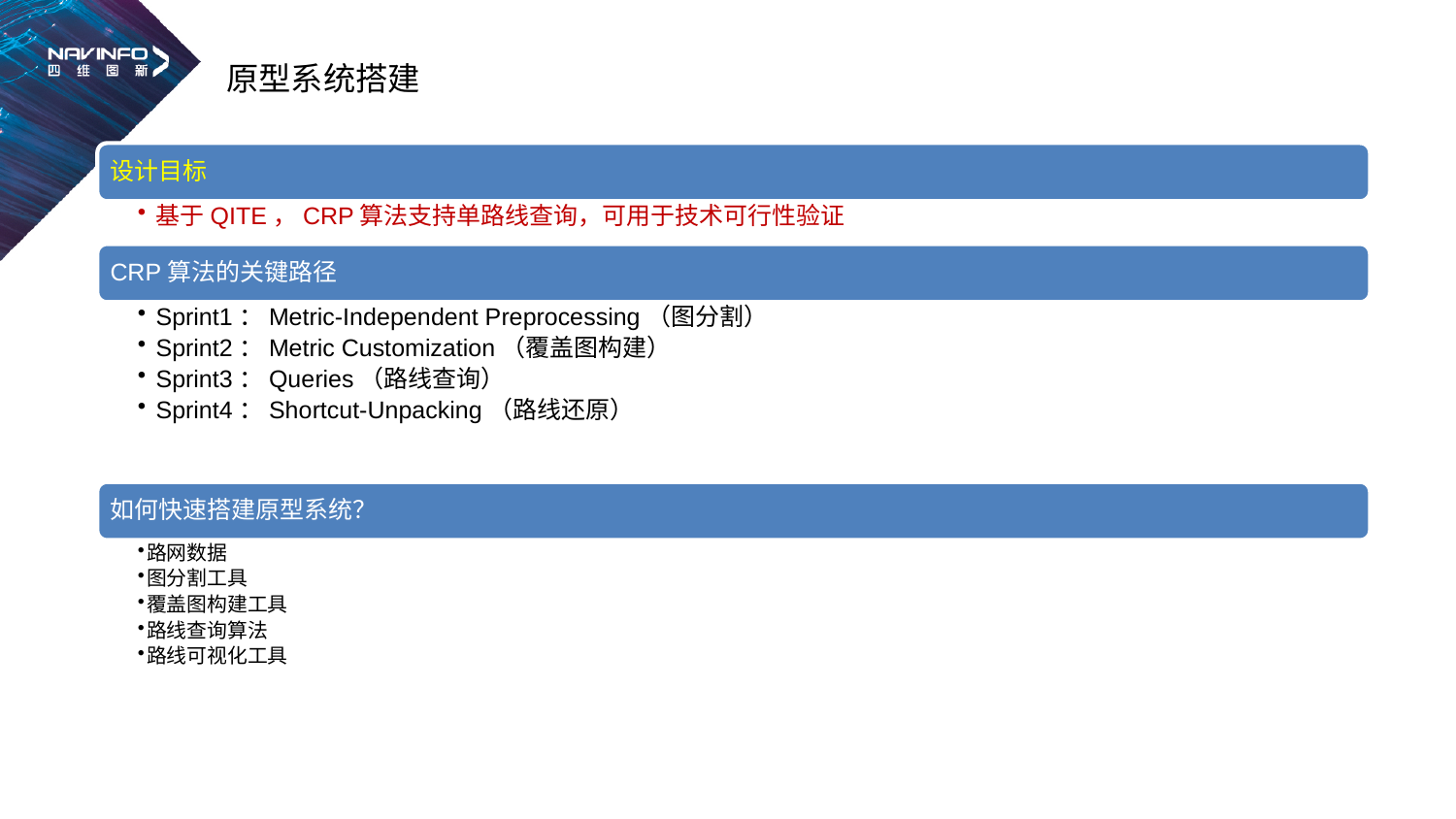

# 原型系统搭建
设计目标
基于QITE，CRP算法支持单路线查询，可用于技术可行性验证
CRP算法的关键路径
Sprint1：Metric-Independent Preprocessing（图分割）
Sprint2：Metric Customization（覆盖图构建）
Sprint3：Queries（路线查询）
Sprint4：Shortcut-Unpacking（路线还原）
如何快速搭建原型系统？
路网数据
图分割工具
覆盖图构建工具
路线查询算法
路线可视化工具